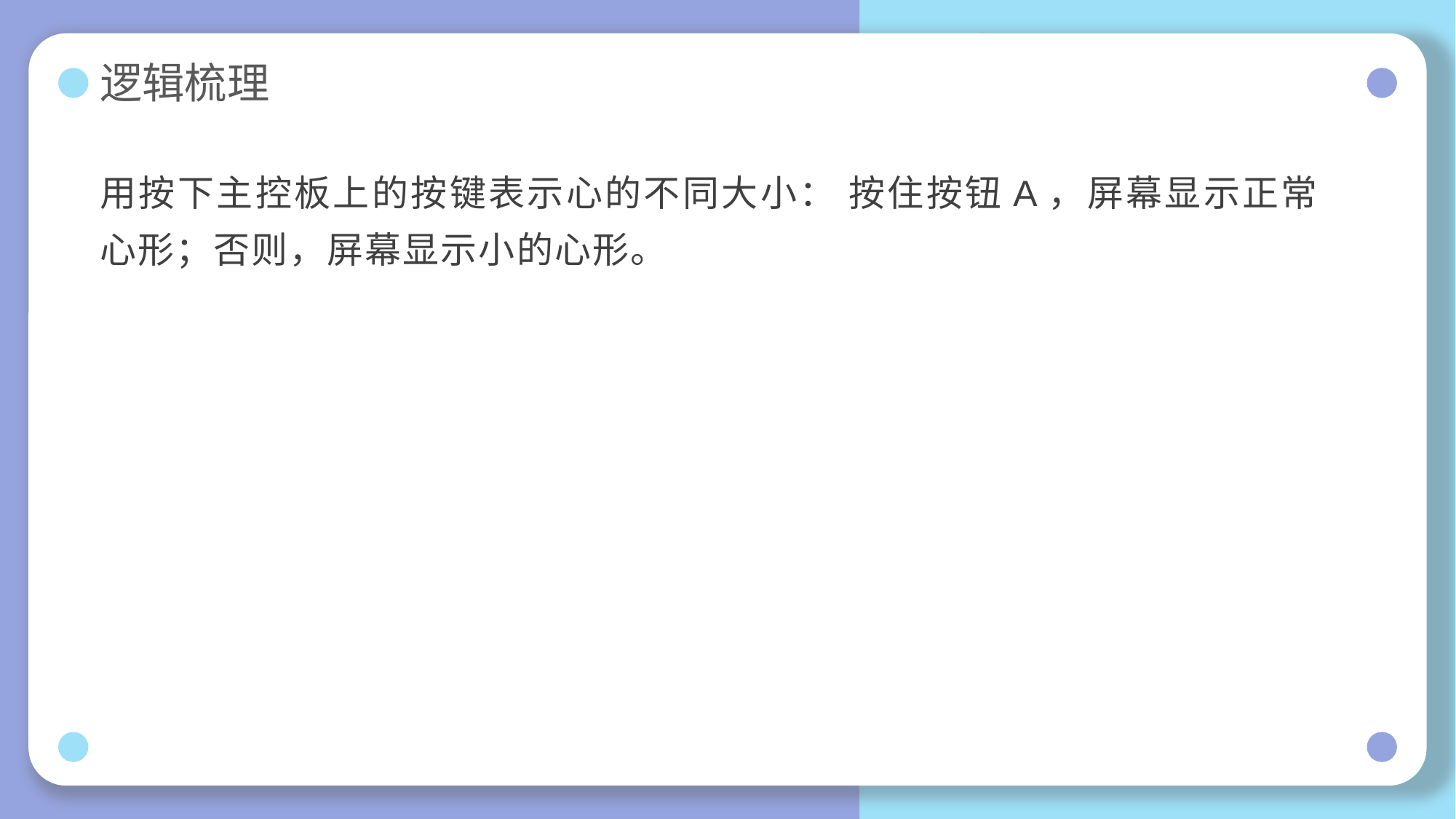

# 逻辑梳理
用按下主控板上的按键表示心的不同大小： 按住按钮A，屏幕显示正常心形；否则，屏幕显示小的心形。